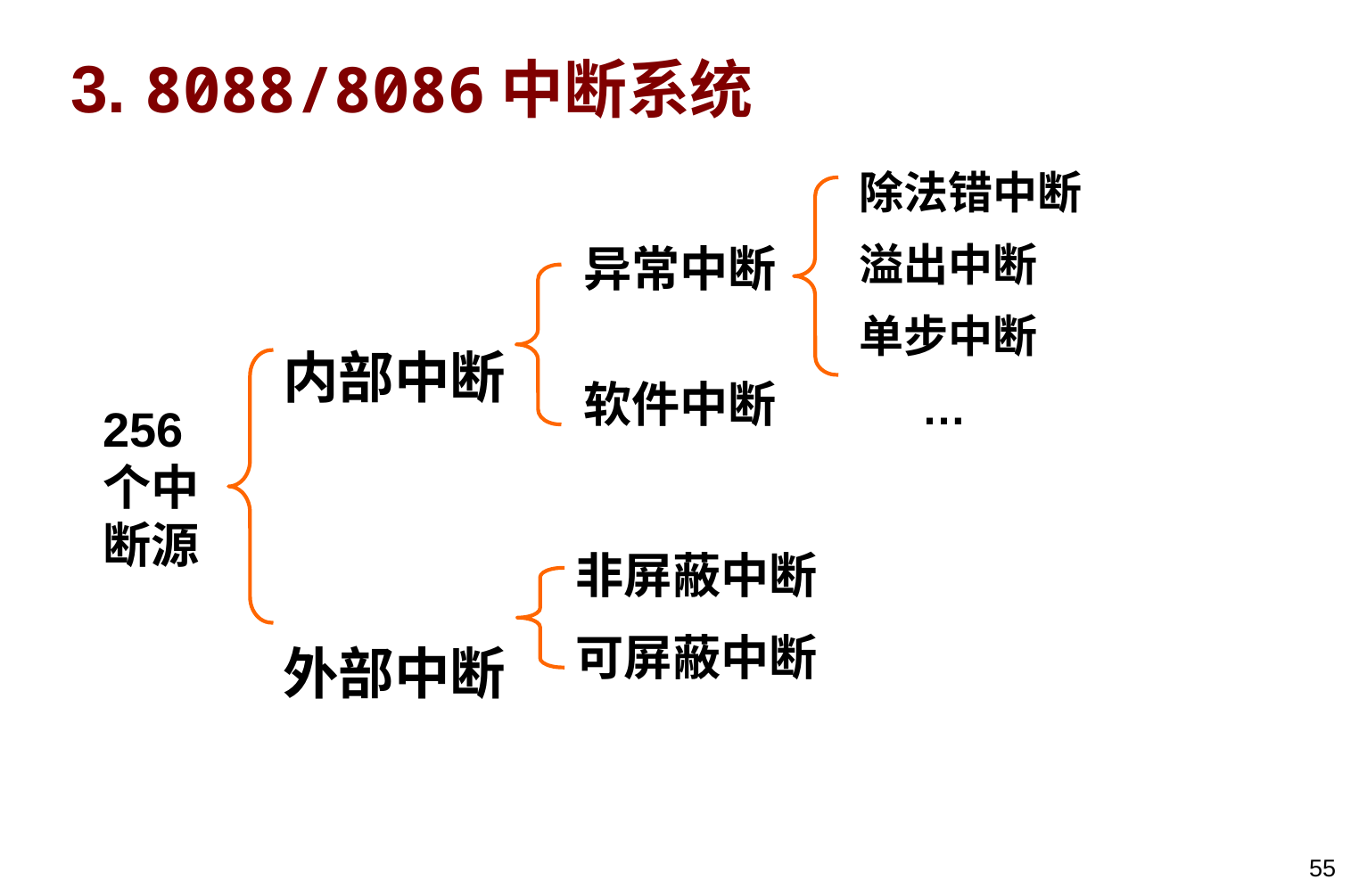

# 3. 8088/8086中断系统
除法错中断
溢出中断
单步中断
     …

异常中断

软件中断

内部中断

外部中断

256个中断源
非屏蔽中断
可屏蔽中断

55